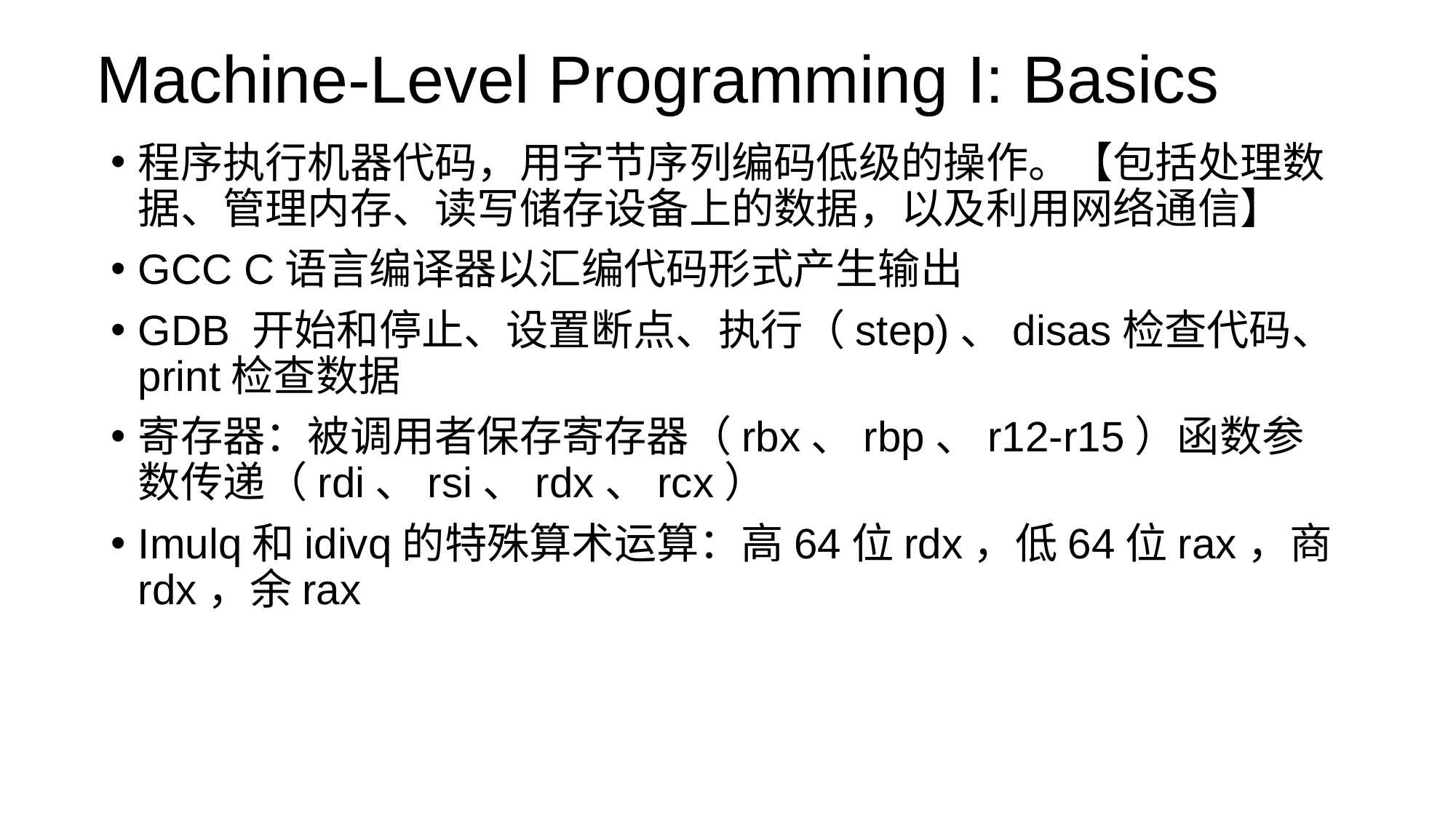

# Machine-Level Programming I: Basics
程序执行机器代码，用字节序列编码低级的操作。【包括处理数据、管理内存、读写储存设备上的数据，以及利用网络通信】
GCC C语言编译器以汇编代码形式产生输出
GDB 开始和停止、设置断点、执行（step)、disas检查代码、print检查数据
寄存器：被调用者保存寄存器（rbx、rbp、r12-r15）函数参数传递（rdi、rsi、rdx、rcx）
Imulq和idivq的特殊算术运算：高64位rdx，低64位rax，商rdx，余rax